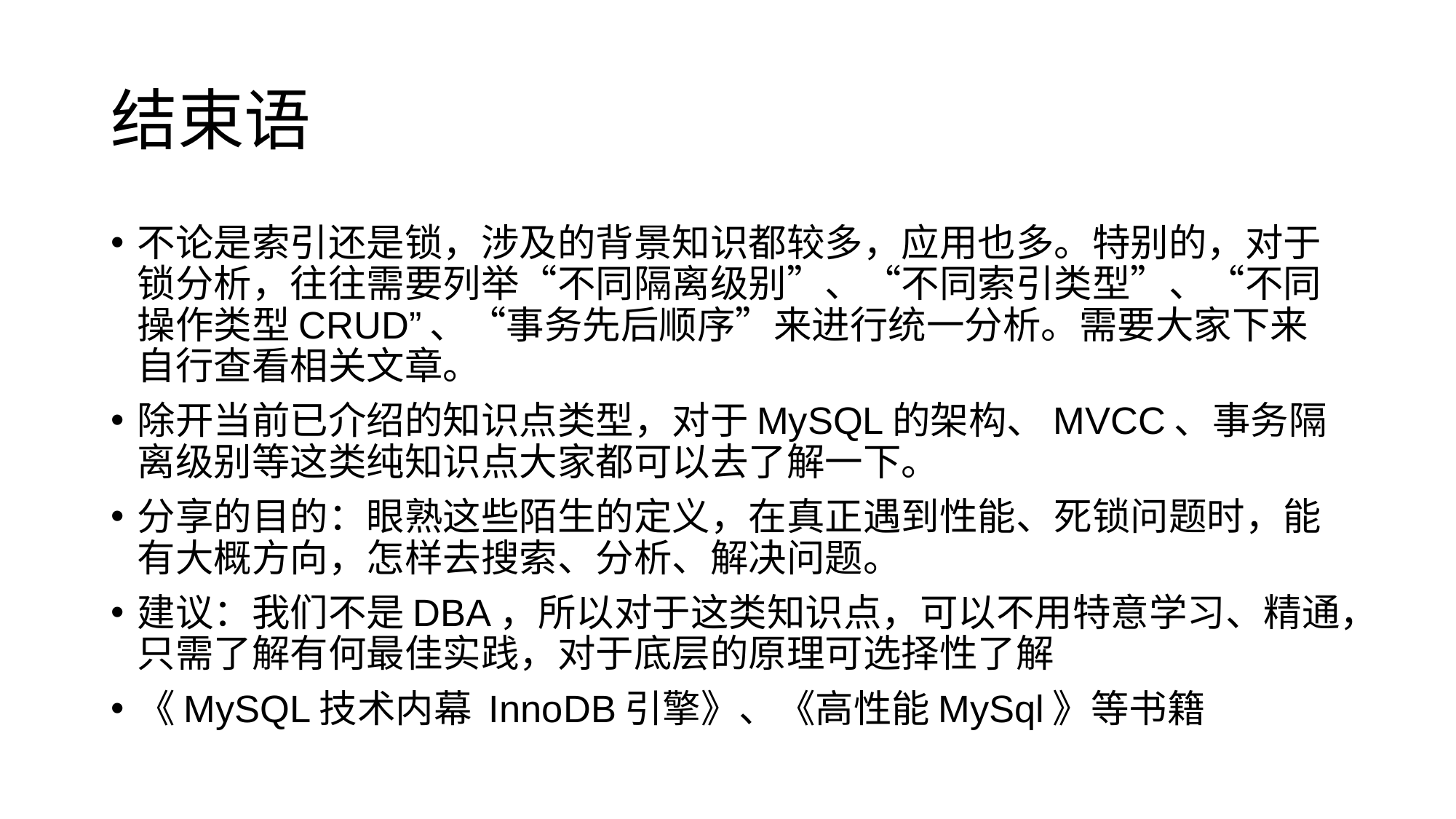

# 结束语
不论是索引还是锁，涉及的背景知识都较多，应用也多。特别的，对于锁分析，往往需要列举“不同隔离级别”、“不同索引类型”、“不同操作类型CRUD”、“事务先后顺序”来进行统一分析。需要大家下来自行查看相关文章。
除开当前已介绍的知识点类型，对于MySQL的架构、MVCC、事务隔离级别等这类纯知识点大家都可以去了解一下。
分享的目的：眼熟这些陌生的定义，在真正遇到性能、死锁问题时，能有大概方向，怎样去搜索、分析、解决问题。
建议：我们不是DBA，所以对于这类知识点，可以不用特意学习、精通，只需了解有何最佳实践，对于底层的原理可选择性了解
《MySQL技术内幕 InnoDB引擎》、《高性能MySql》等书籍